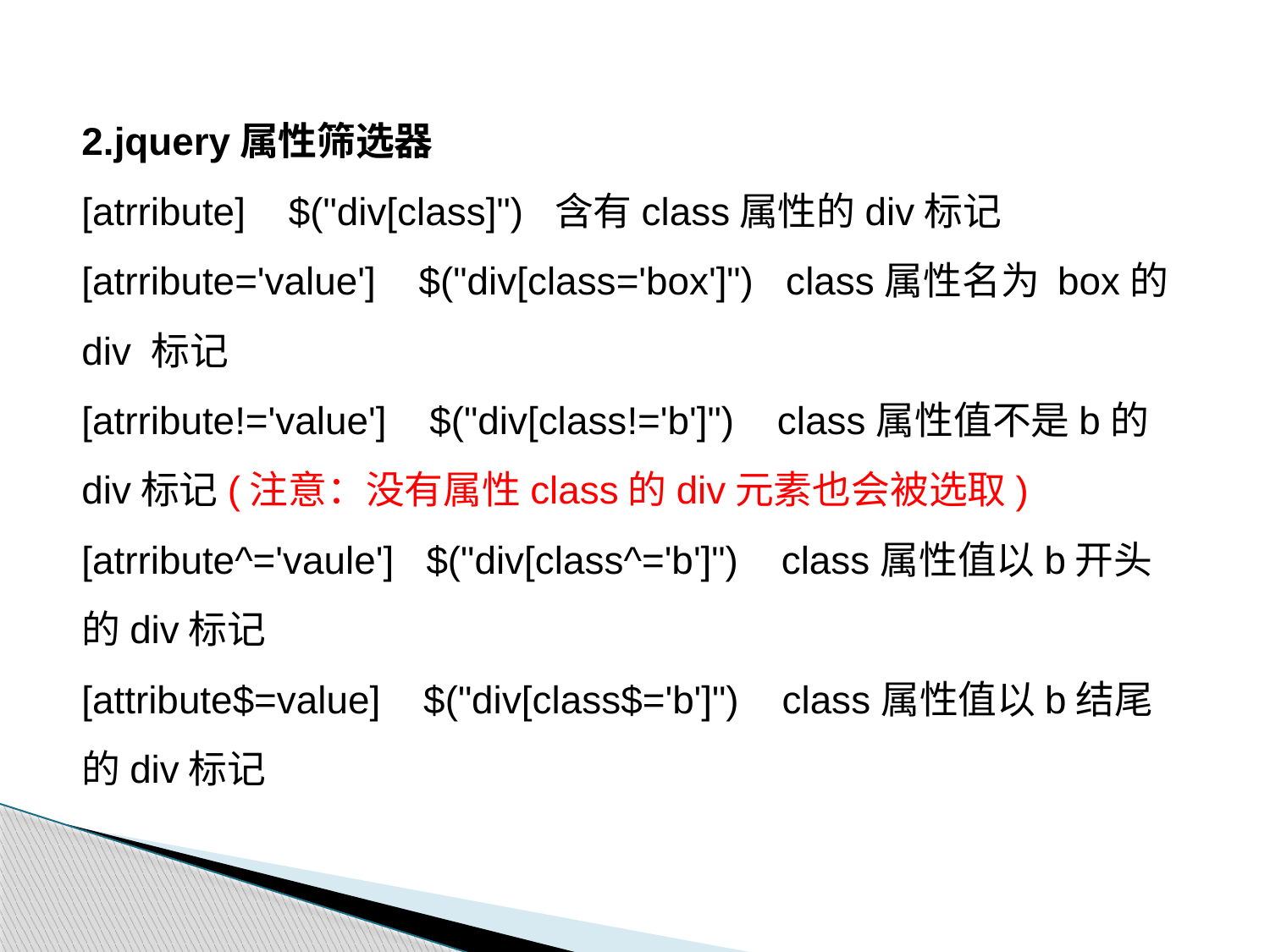

2.jquery属性筛选器
[atrribute]    $("div[class]")  含有class属性的div标记[atrribute='value']    $("div[class='box']")   class属性名为 box的 div 标记
[atrribute!='value']    $("div[class!='b']")    class属性值不是b的div标记(注意：没有属性class的div元素也会被选取)
[atrribute^='vaule']   $("div[class^='b']")    class属性值以b开头的div标记
[attribute$=value]    $("div[class$='b']")    class属性值以b结尾的div标记